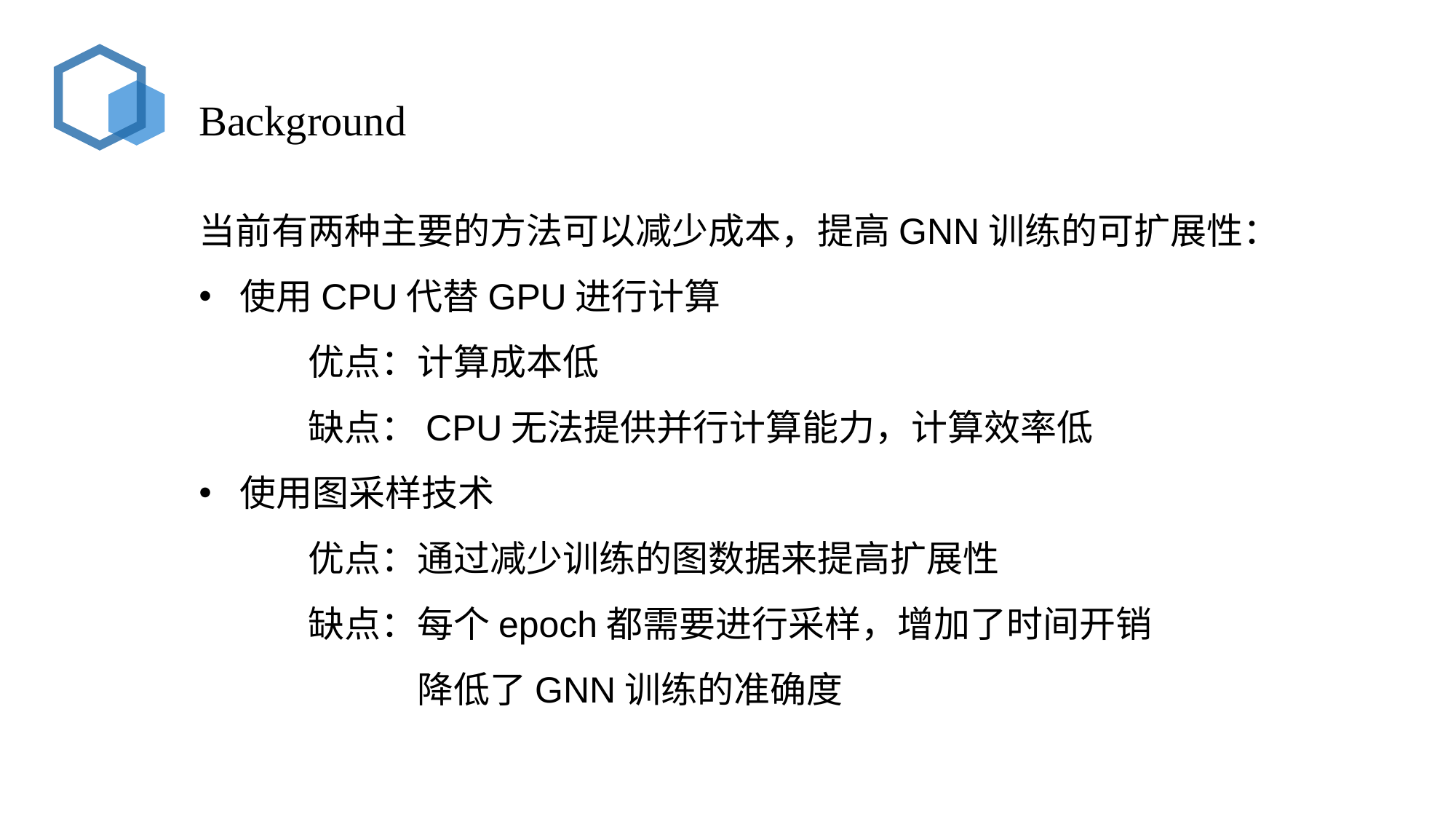

Background

当前有两种主要的方法可以减少成本，提高GNN训练的可扩展性：
使用CPU代替GPU进行计算
	优点：计算成本低
	缺点：CPU无法提供并行计算能力，计算效率低
使用图采样技术
	优点：通过减少训练的图数据来提高扩展性
	缺点：每个epoch都需要进行采样，增加了时间开销
降低了GNN训练的准确度